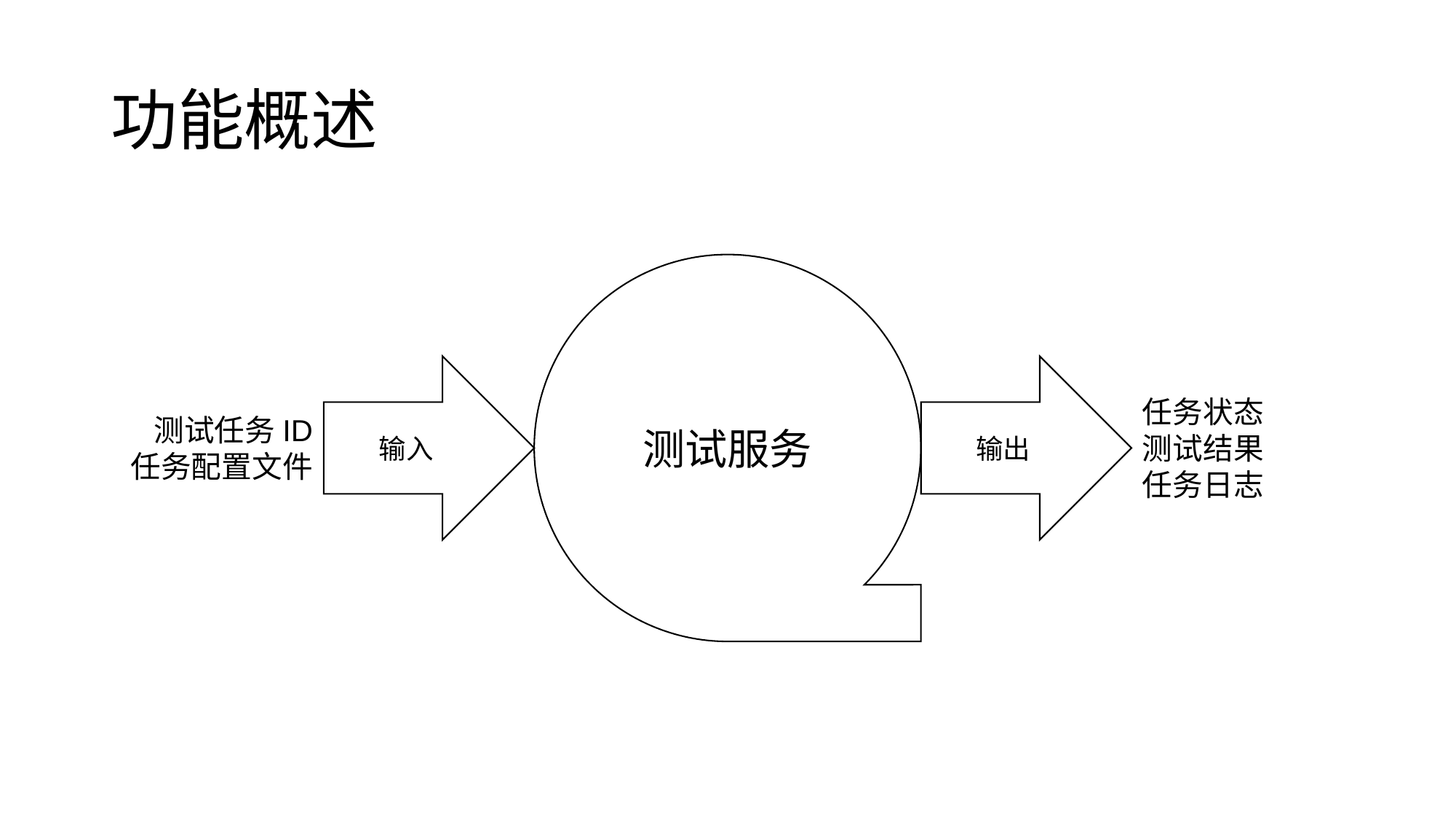

# 功能概述
测试服务
输出
输入
任务状态
测试结果
任务日志
测试任务ID
任务配置文件